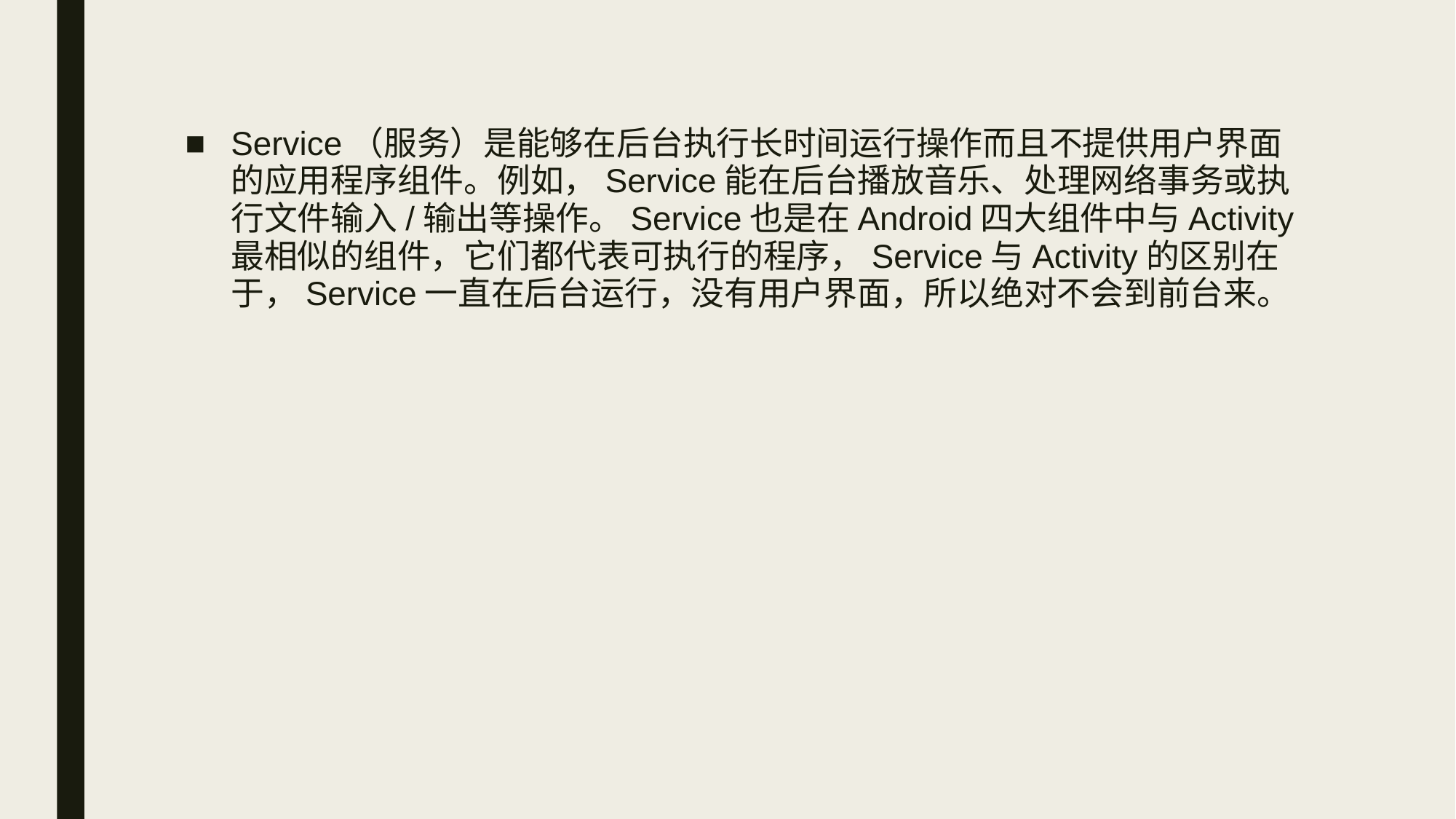

Service（服务）是能够在后台执行长时间运行操作而且不提供用户界面的应用程序组件。例如，Service能在后台播放音乐、处理网络事务或执行文件输入/输出等操作。Service也是在Android四大组件中与Activity最相似的组件，它们都代表可执行的程序，Service与Activity的区别在于，Service一直在后台运行，没有用户界面，所以绝对不会到前台来。